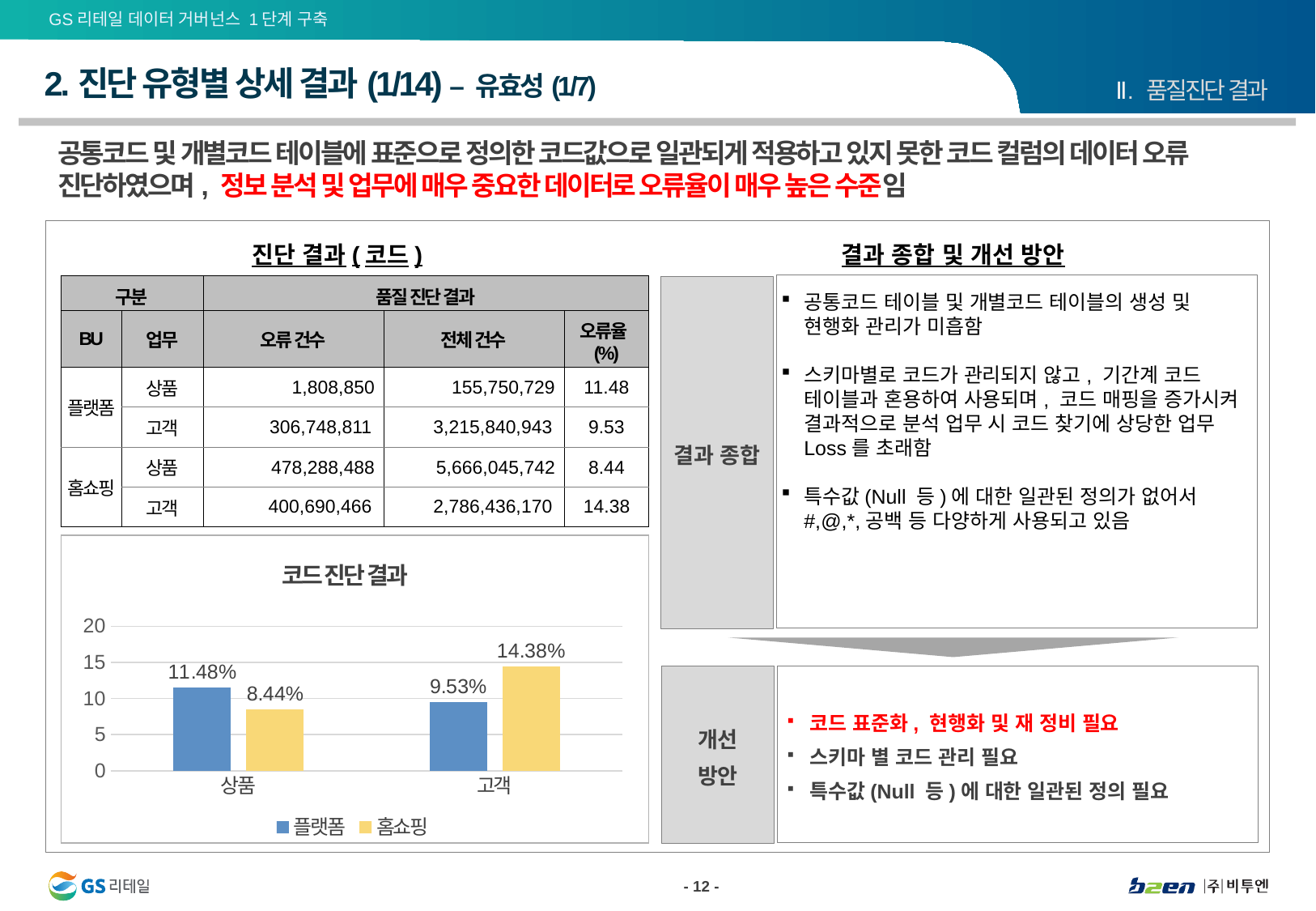

# 2.진단 유형별 상세 결과(1/14) – 유효성(1/7)
Ⅱ. 품질진단 결과
공통코드 및 개별코드 테이블에 표준으로 정의한 코드값으로 일관되게 적용하고 있지 못한 코드 컬럼의 데이터 오류 진단하였으며, 정보 분석 및 업무에 매우 중요한 데이터로 오류율이 매우 높은 수준임

진단 결과(코드)
결과 종합 및 개선 방안
공통코드 테이블 및 개별코드 테이블의 생성 및 현행화 관리가 미흡함

스키마별로 코드가 관리되지 않고, 기간계 코드 테이블과 혼용하여 사용되며, 코드 매핑을 증가시켜 결과적으로 분석 업무 시 코드 찾기에 상당한 업무 Loss를 초래함

특수값(Null 등)에 대한 일관된 정의가 없어서 #,@,*,공백 등 다양하게 사용되고 있음
| 구분 |  | 품질 진단 결과 |  |  |
| --- | --- | --- | --- | --- |
| BU | 업무 | 오류 건수 | 전체 건수 | 오류율(%) |
| 플랫폼 | 상품 | 1,808,850 | 155,750,729 | 11.48 |
|  | 고객 | 306,748,811 | 3,215,840,943 | 9.53 |
| 홈쇼핑 | 상품 | 478,288,488 | 5,666,045,742 | 8.44 |
|  | 고객 | 400,690,466 | 2,786,436,170 | 14.38 |
결과 종합

### Chart: 코드 진단 결과

| Category | 플랫폼 | 홈쇼핑 |
|---|---|---|
| 상품 | 11.48 | 8.44 |
| 고객 | 9.53 | 14.38 |
개선
방안
코드 표준화, 현행화 및 재 정비 필요
스키마 별 코드 관리 필요
특수값(Null 등)에 대한 일관된 정의 필요